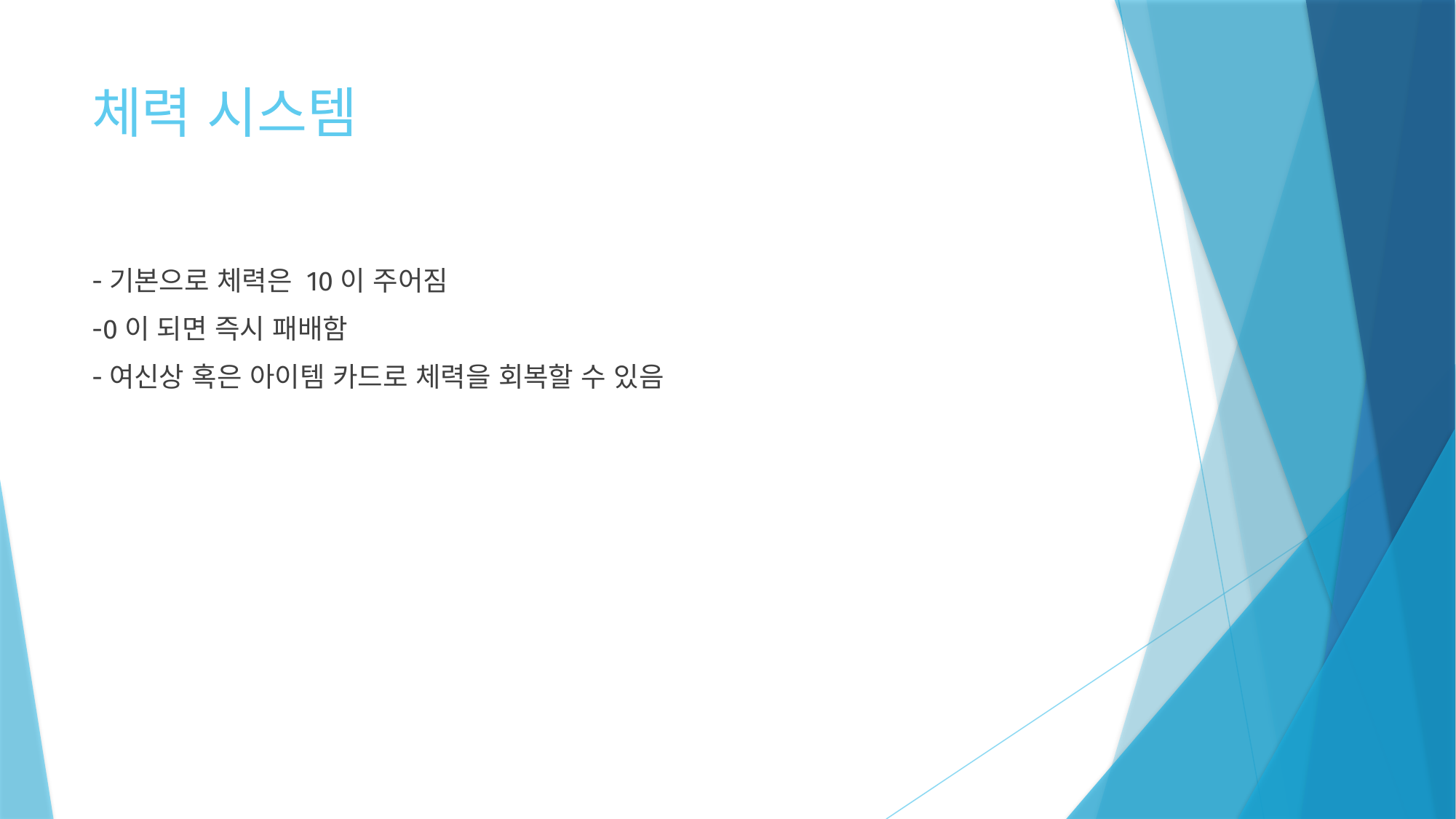

# 체력 시스템
-기본으로 체력은 10이 주어짐
-0이 되면 즉시 패배함
-여신상 혹은 아이템 카드로 체력을 회복할 수 있음